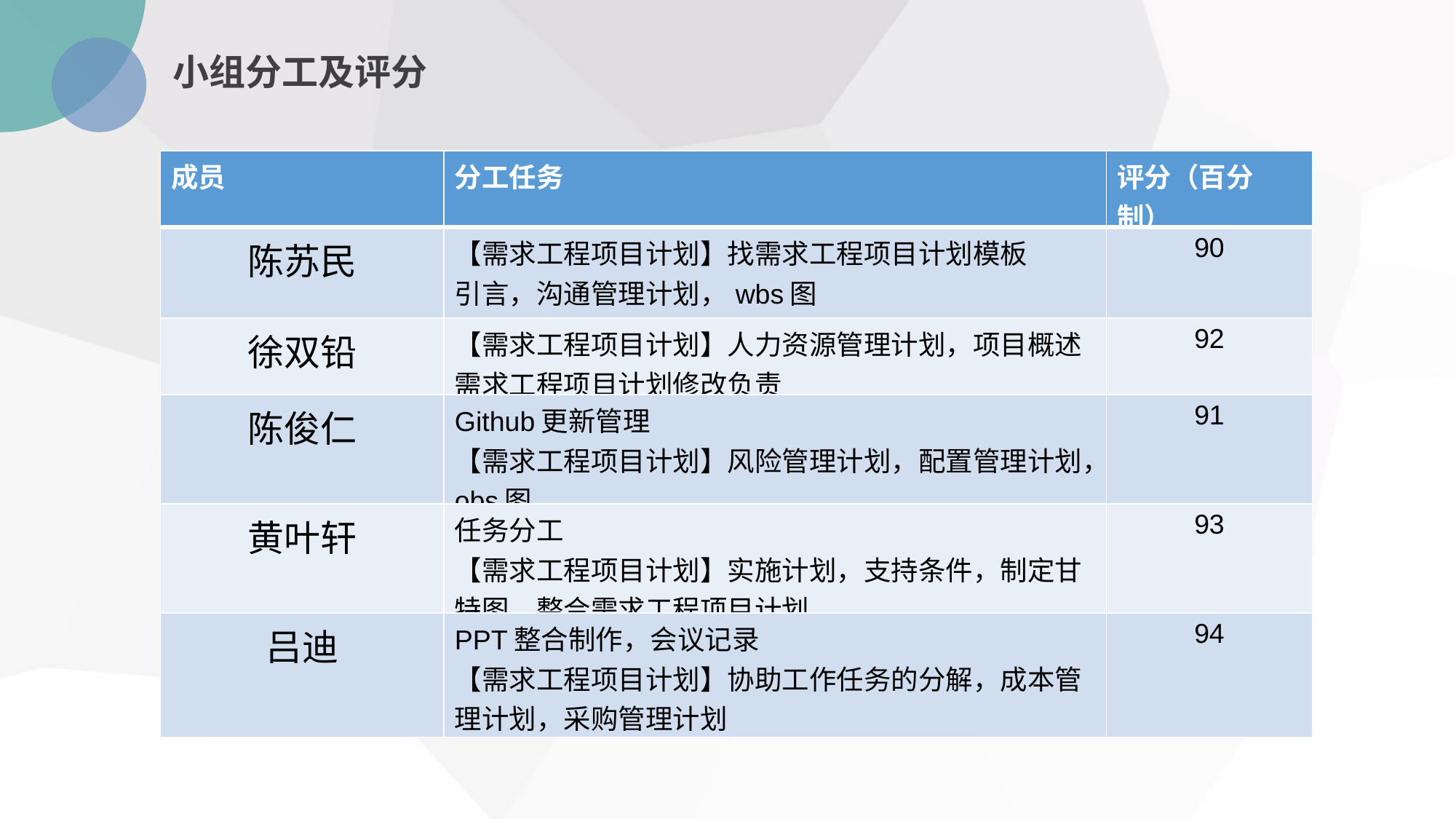

小组分工及评分
| 成员 | 分工任务 | 评分（百分制） |
| --- | --- | --- |
| 陈苏民 | 【需求工程项目计划】找需求工程项目计划模板 引言，沟通管理计划，wbs图 | 90 |
| 徐双铅 | 【需求工程项目计划】人力资源管理计划，项目概述 需求工程项目计划修改负责 | 92 |
| 陈俊仁 | Github更新管理 【需求工程项目计划】风险管理计划，配置管理计划，obs图 | 91 |
| 黄叶轩 | 任务分工 【需求工程项目计划】实施计划，支持条件，制定甘特图，整合需求工程项目计划 | 93 |
| 吕迪 | PPT整合制作，会议记录 【需求工程项目计划】协助工作任务的分解，成本管理计划，采购管理计划 | 94 |